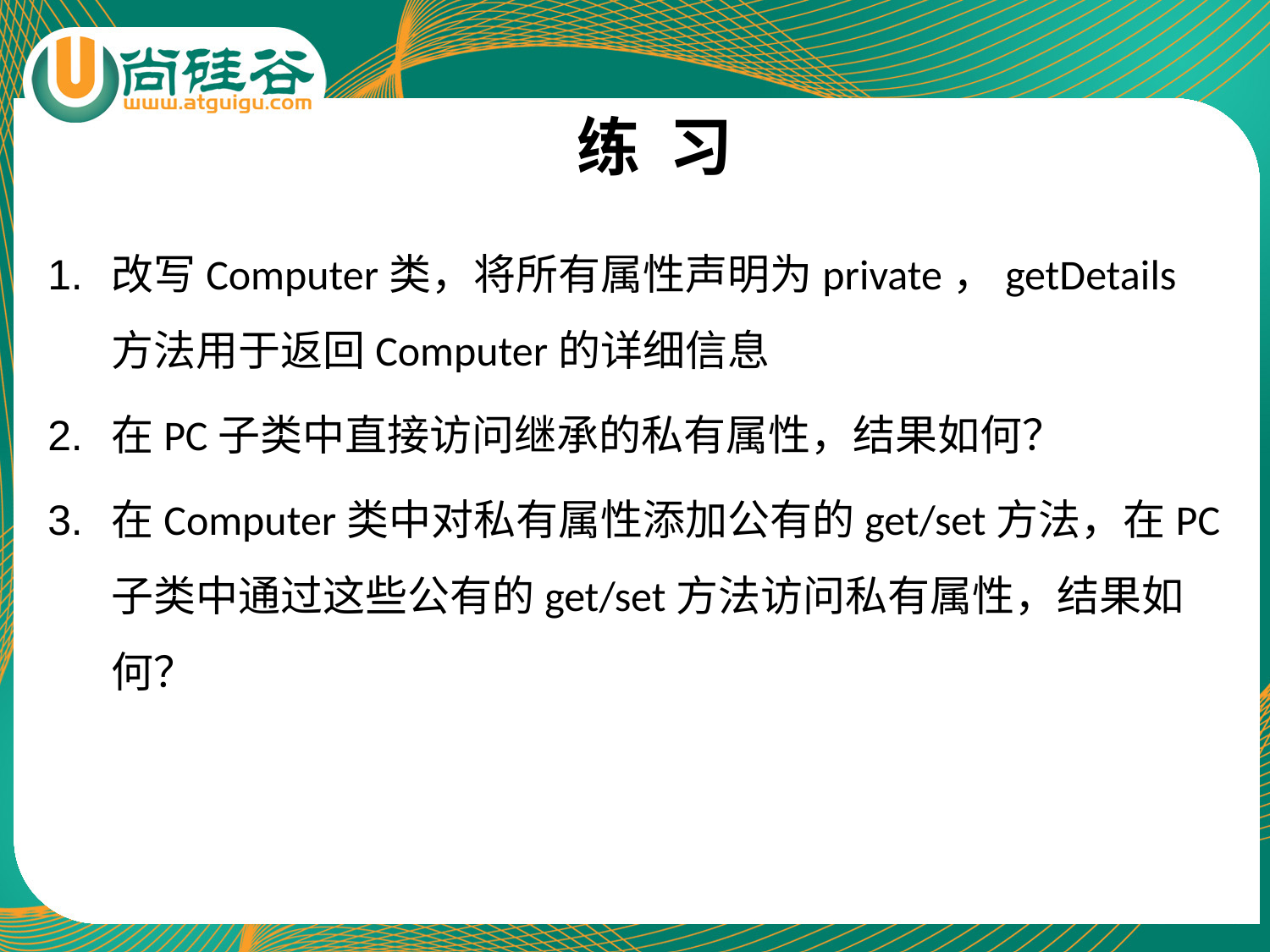

# 练  习
改写Computer类，将所有属性声明为private，getDetails方法用于返回Computer的详细信息
在PC子类中直接访问继承的私有属性，结果如何？
在Computer类中对私有属性添加公有的get/set方法，在PC子类中通过这些公有的get/set方法访问私有属性，结果如何？